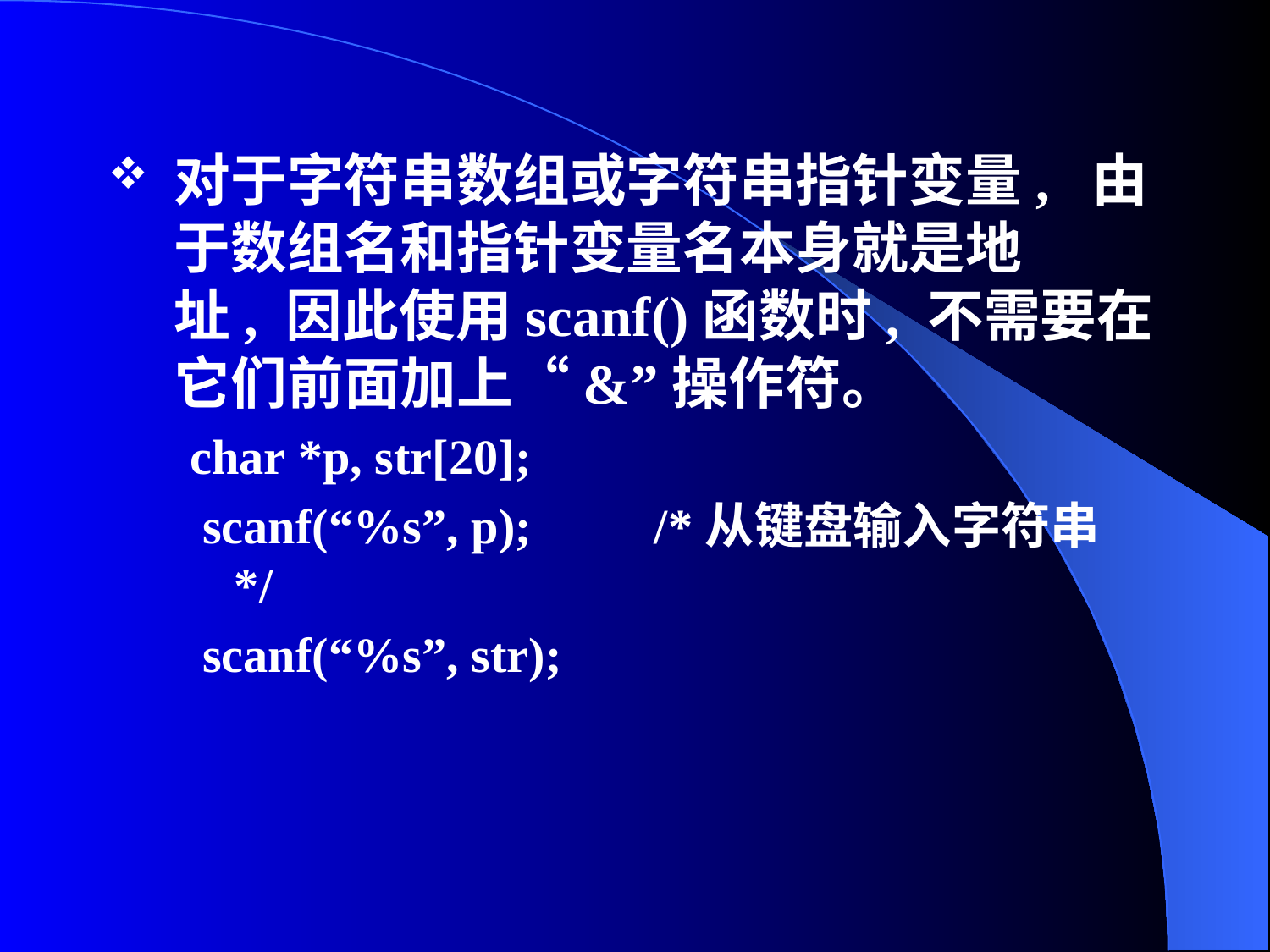

对于字符串数组或字符串指针变量,  由于数组名和指针变量名本身就是地址, 因此使用scanf()函数时, 不需要在它们前面加上“&”操作符。
char *p, str[20];
 scanf(“%s”, p);          /*从键盘输入字符串*/
 scanf(“%s”, str);